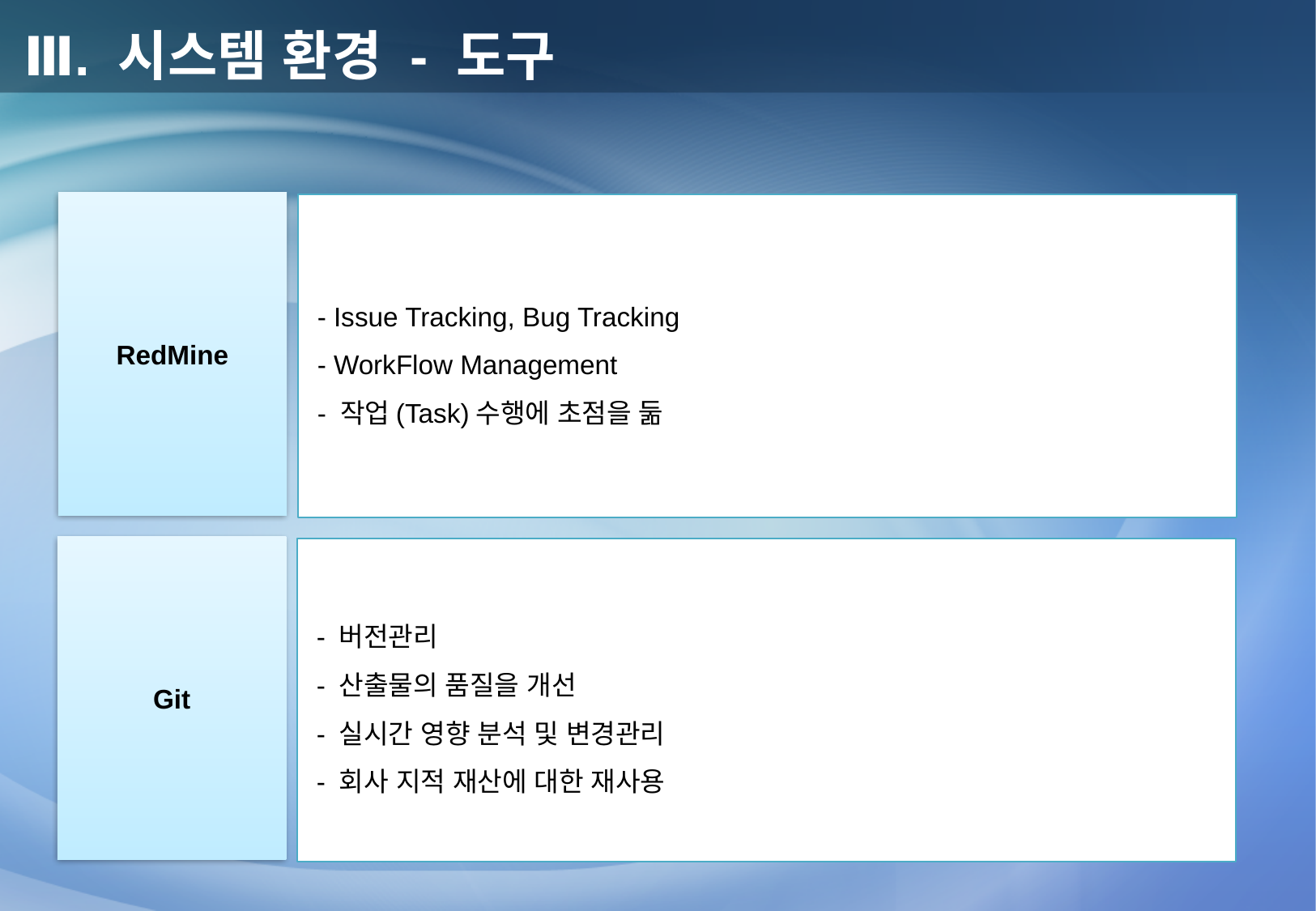

Ⅲ. 시스템 환경 - 도구
RedMine
 - Issue Tracking, Bug Tracking
 - WorkFlow Management
 - 작업(Task)수행에 초점을 둚
Git
 - 버전관리
 - 산출물의 품질을 개선
 - 실시간 영향 분석 및 변경관리
 - 회사 지적 재산에 대한 재사용